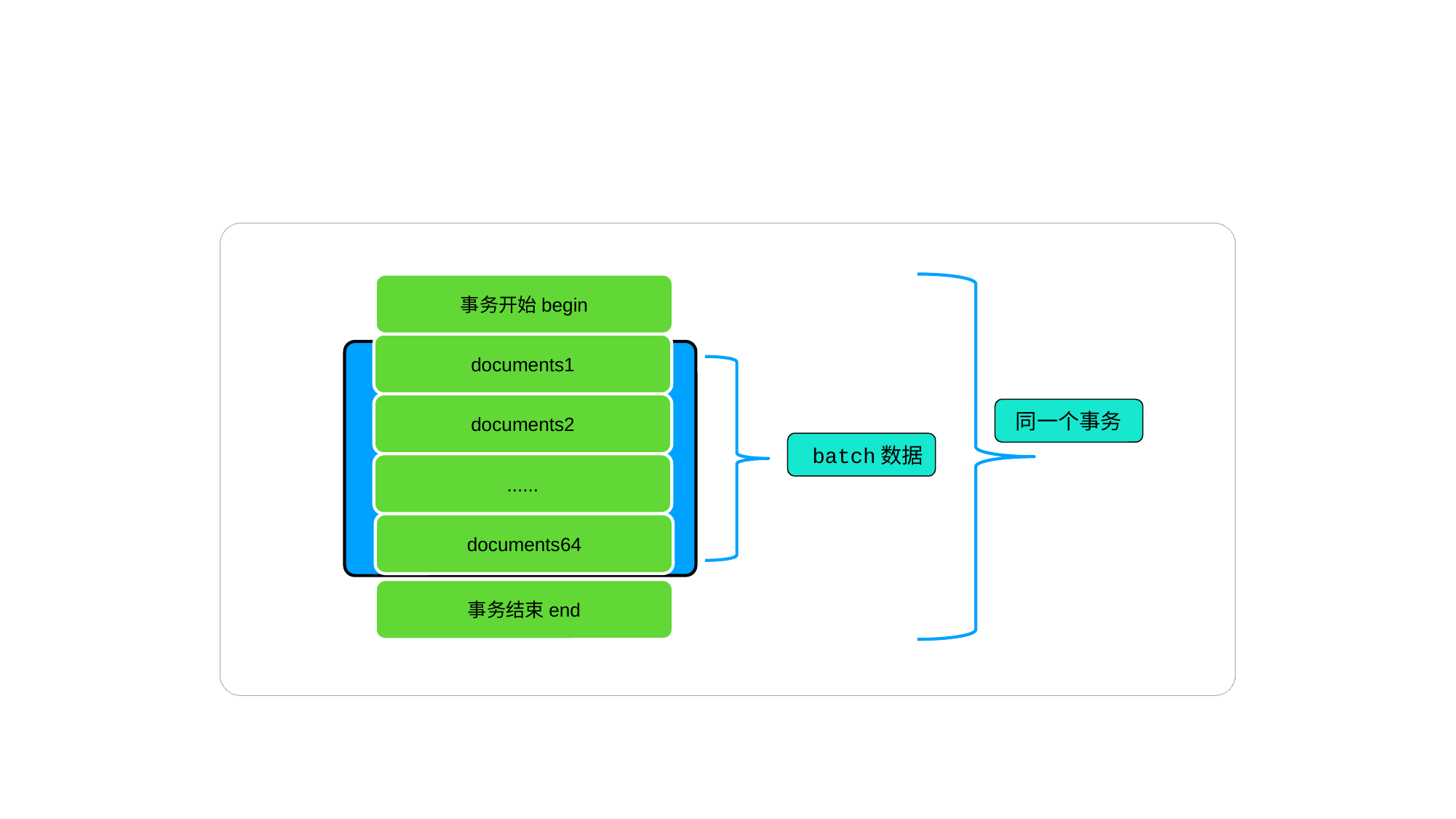

事务开始begin

documents1

documents2

同一个事务

 batch数据
......
documents64
事务结束end